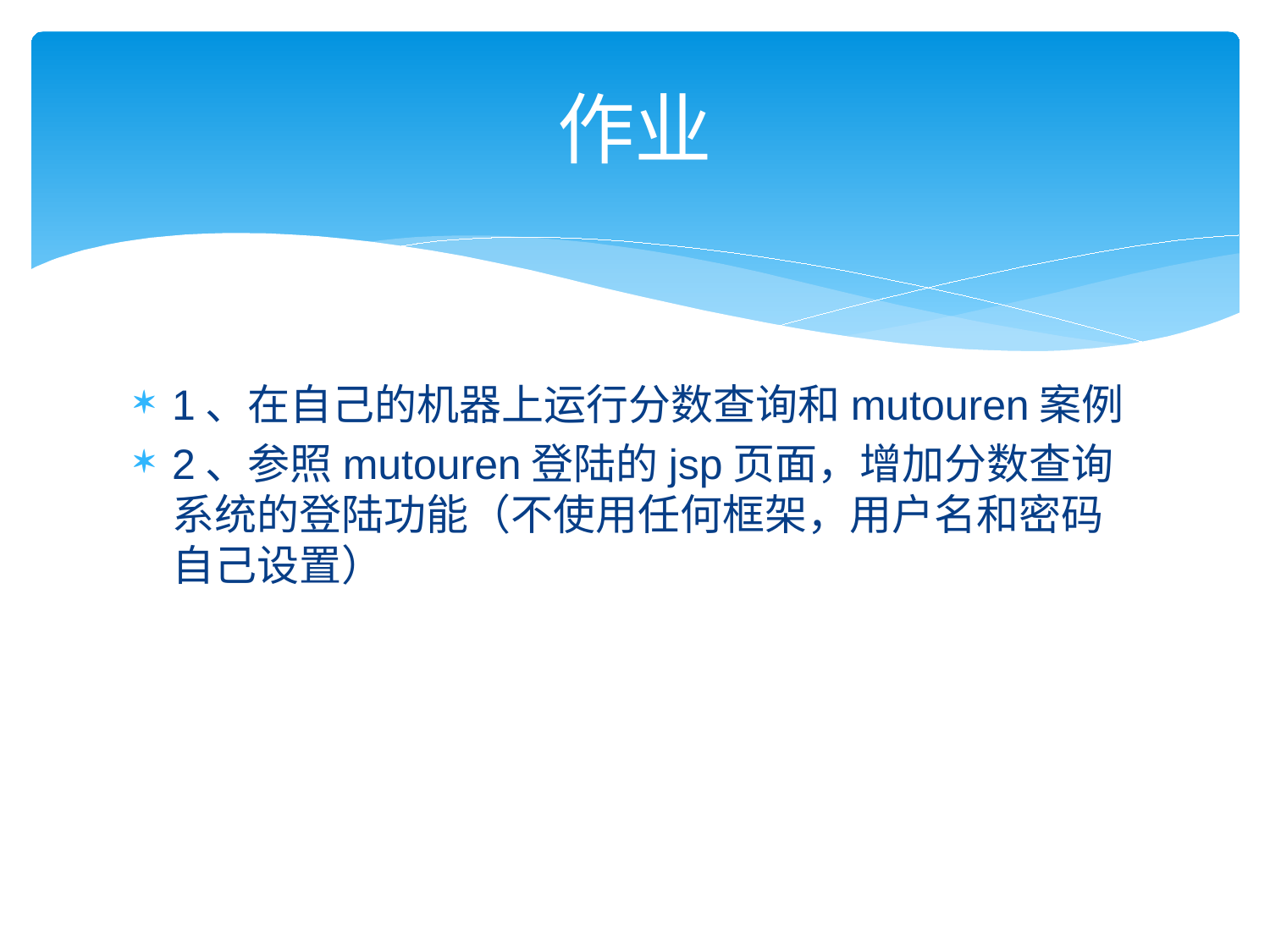

# 作业
1、在自己的机器上运行分数查询和mutouren案例
2、参照mutouren登陆的jsp页面，增加分数查询系统的登陆功能（不使用任何框架，用户名和密码自己设置）